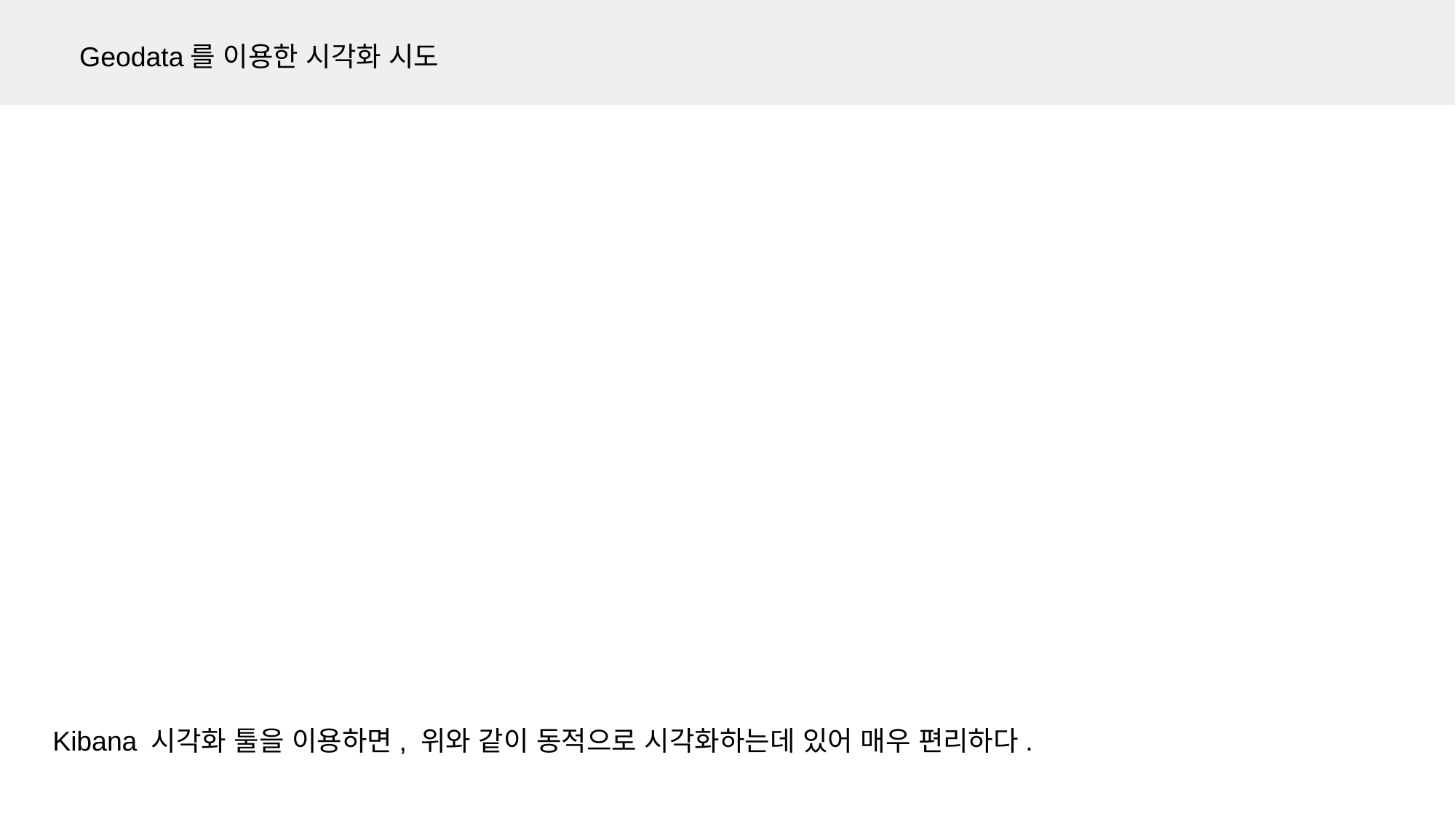

Geodata를 이용한 시각화 시도
 Kibana 시각화 툴을 이용하면, 위와 같이 동적으로 시각화하는데 있어 매우 편리하다.